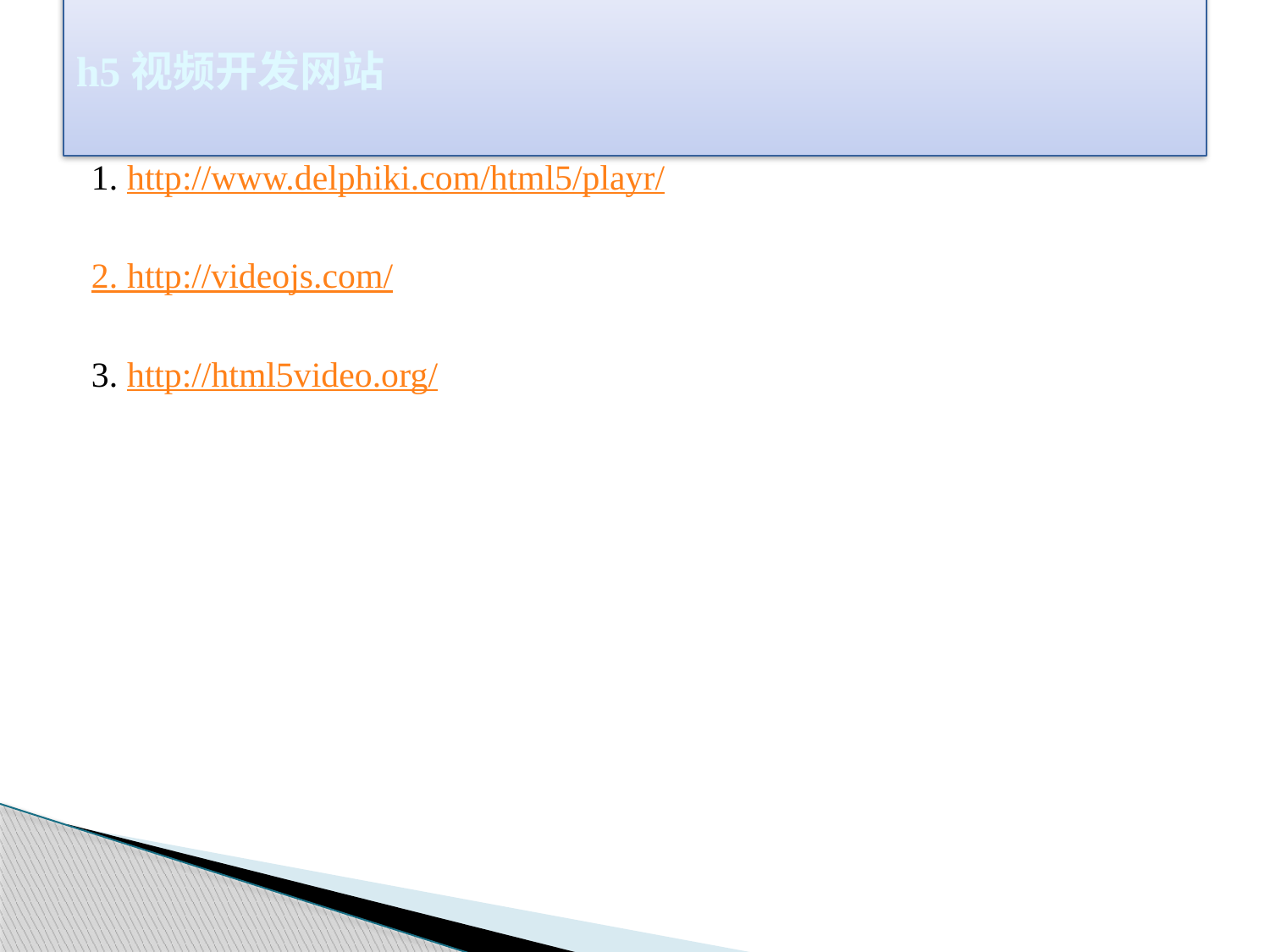

# h5视频开发网站
1. http://www.delphiki.com/html5/playr/

2. http://videojs.com/

3. http://html5video.org/